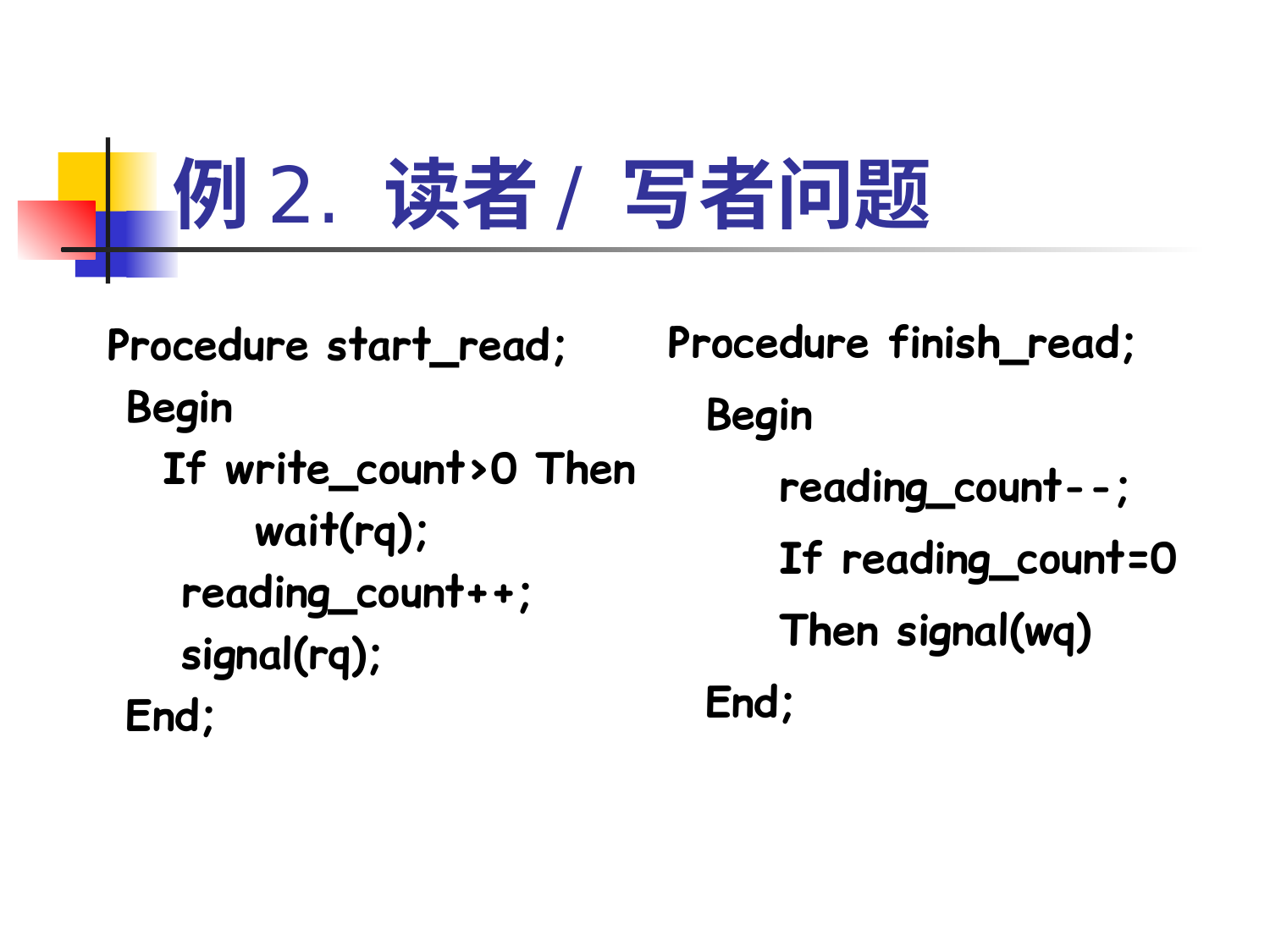

# 例2. 读者/写者问题
Procedure start_read;
 Begin
   If write_count>0 Then
        wait(rq);
    reading_count++;
    signal(rq);
 End;

Procedure finish_read;
  Begin
      reading_count--;
      If reading_count=0
      Then signal(wq)
  End;